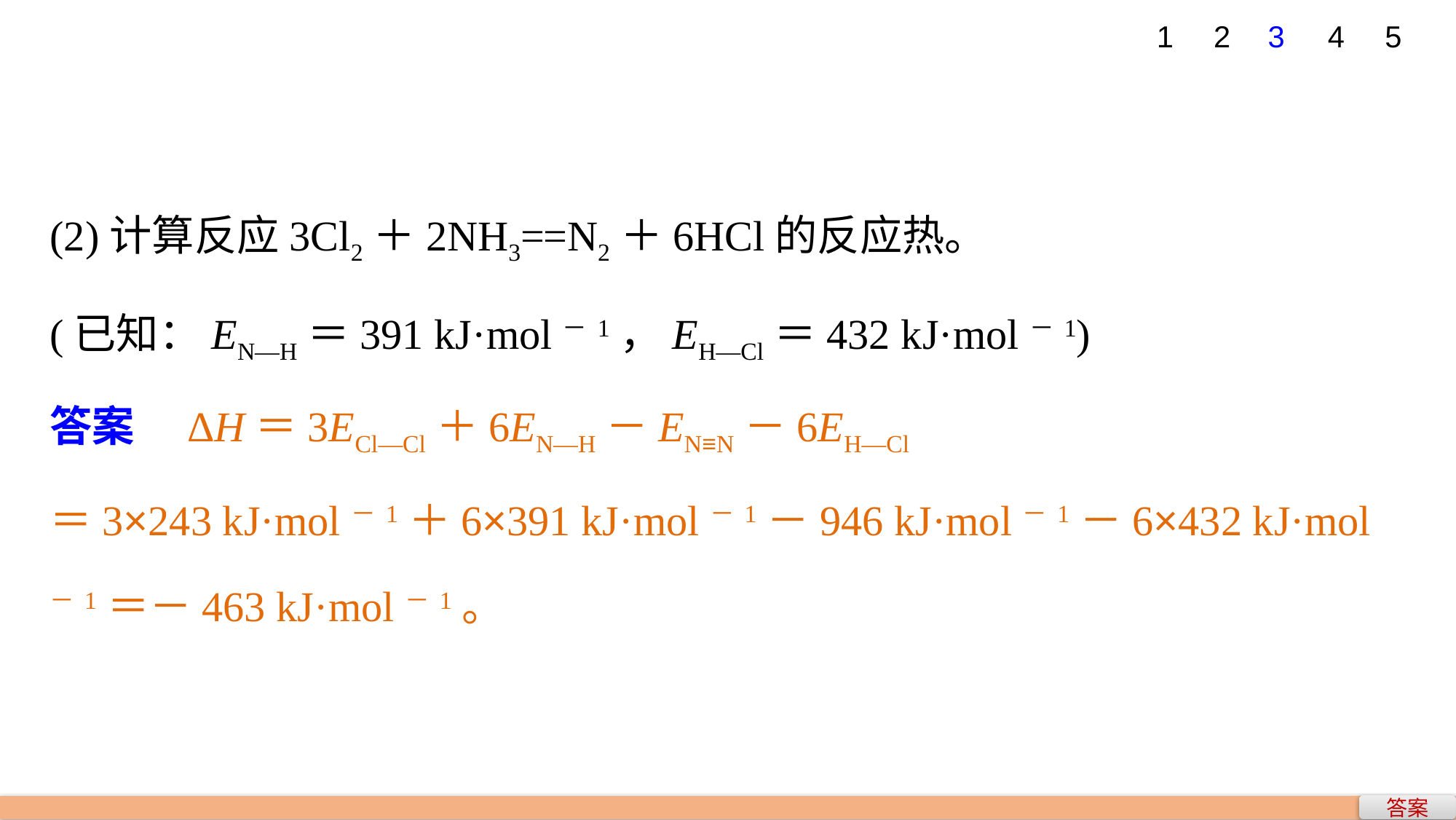

1
2
3
4
5
(2)计算反应3Cl2＋2NH3==N2＋6HCl的反应热。
(已知：EN—H＝391 kJ·mol－1，EH—Cl＝432 kJ·mol－1)
答案　ΔH＝3ECl—Cl＋6EN—H－EN≡N－6EH—Cl
＝3×243 kJ·mol－1＋6×391 kJ·mol－1－946 kJ·mol－1－6×432 kJ·mol－1＝－463 kJ·mol－1。
答案